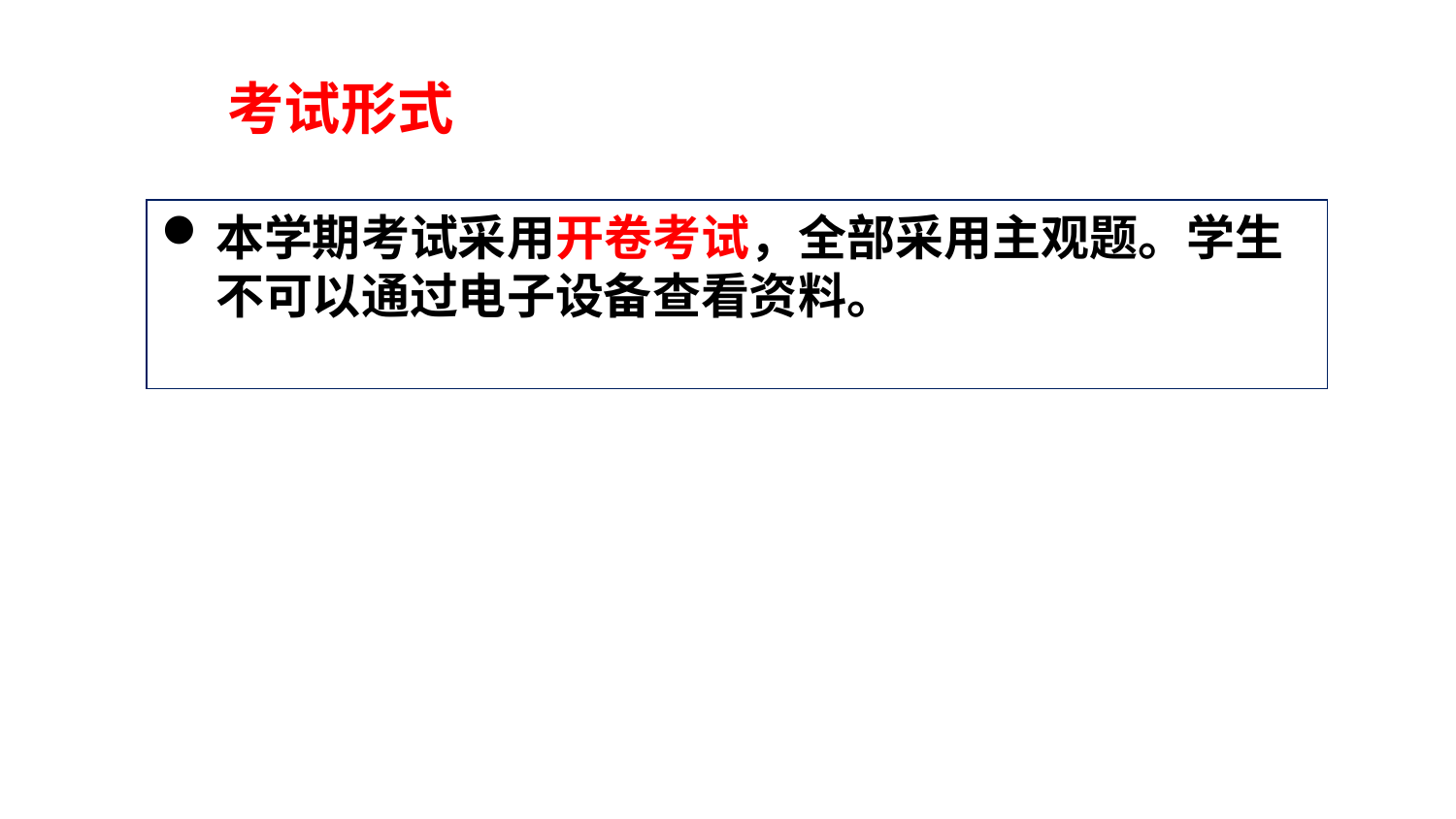

考试形式
本学期考试采用开卷考试，全部采用主观题。学生不可以通过电子设备查看资料。